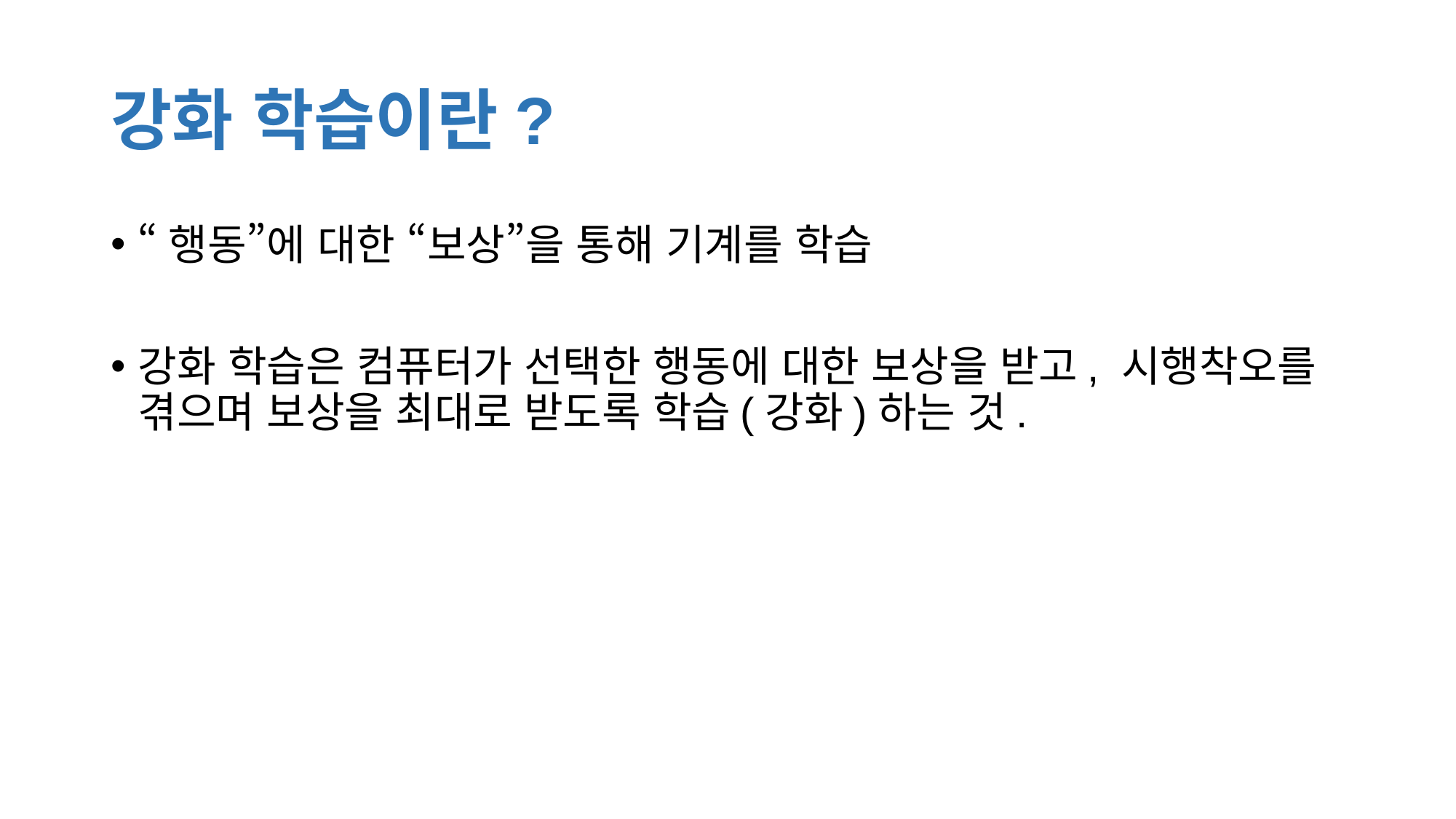

# 강화 학습이란?
“행동”에 대한 “보상”을 통해 기계를 학습

강화 학습은 컴퓨터가 선택한 행동에 대한 보상을 받고, 시행착오를 겪으며 보상을 최대로 받도록 학습(강화)하는 것.